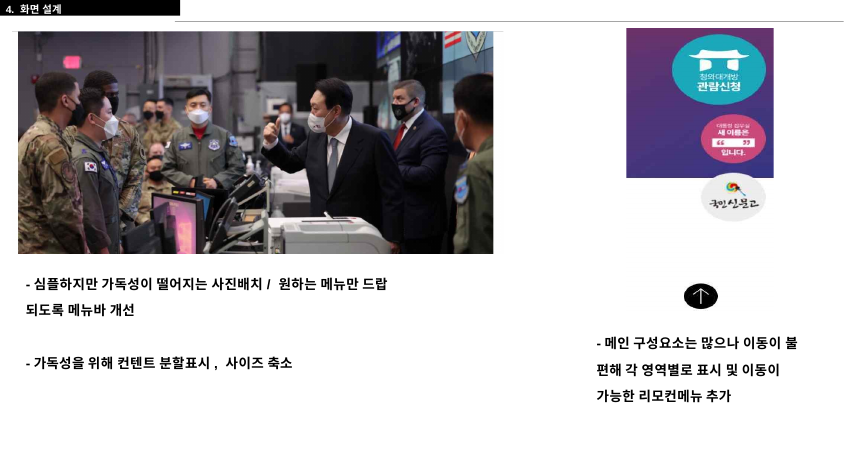

4. 화면 설계

-심플하지만 가독성이 떨어지는 사진배치/ 원하는 메뉴만 드랍  되도록 메뉴바 개선
-메인 구성요소는 많으나 이동이 불  편해 각 영역별로 표시 및 이동이  가능한 리모컨메뉴 추가
-가독성을 위해 컨텐트 분할표시, 사이즈 축소